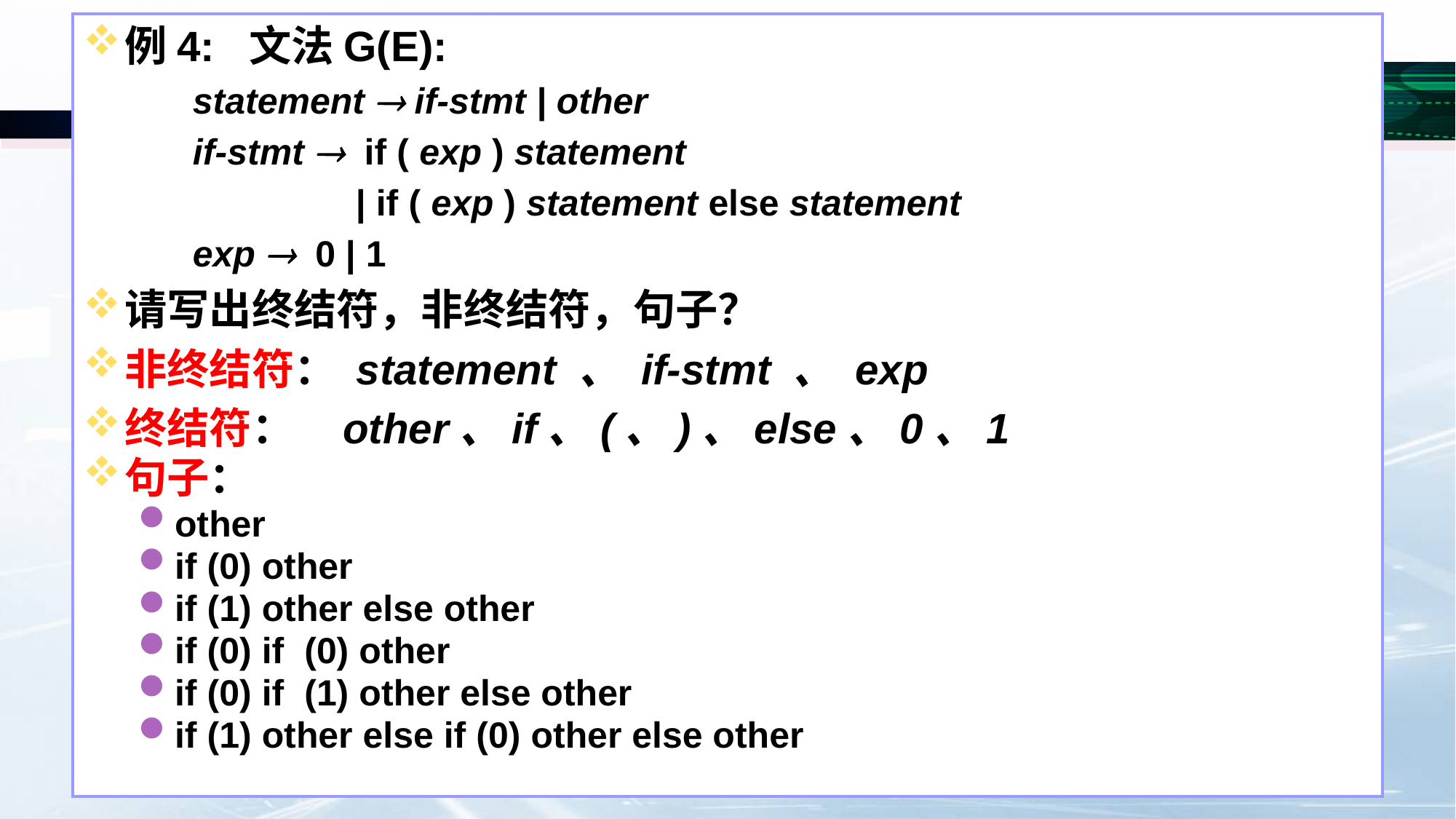

例4:  文法G(E):
	statement → if-stmt | other
	if-stmt →  if ( exp ) statement
	                | if ( exp ) statement else statement
	exp →  0 | 1
请写出终结符，非终结符，句子？
非终结符： statement 、 if-stmt 、 exp
终结符：    other、if、(、)、else、0、1
句子：
other
if (0) other
if (1) other else other
if (0) if  (0) other
if (0) if  (1) other else other
if (1) other else if (0) other else other

#